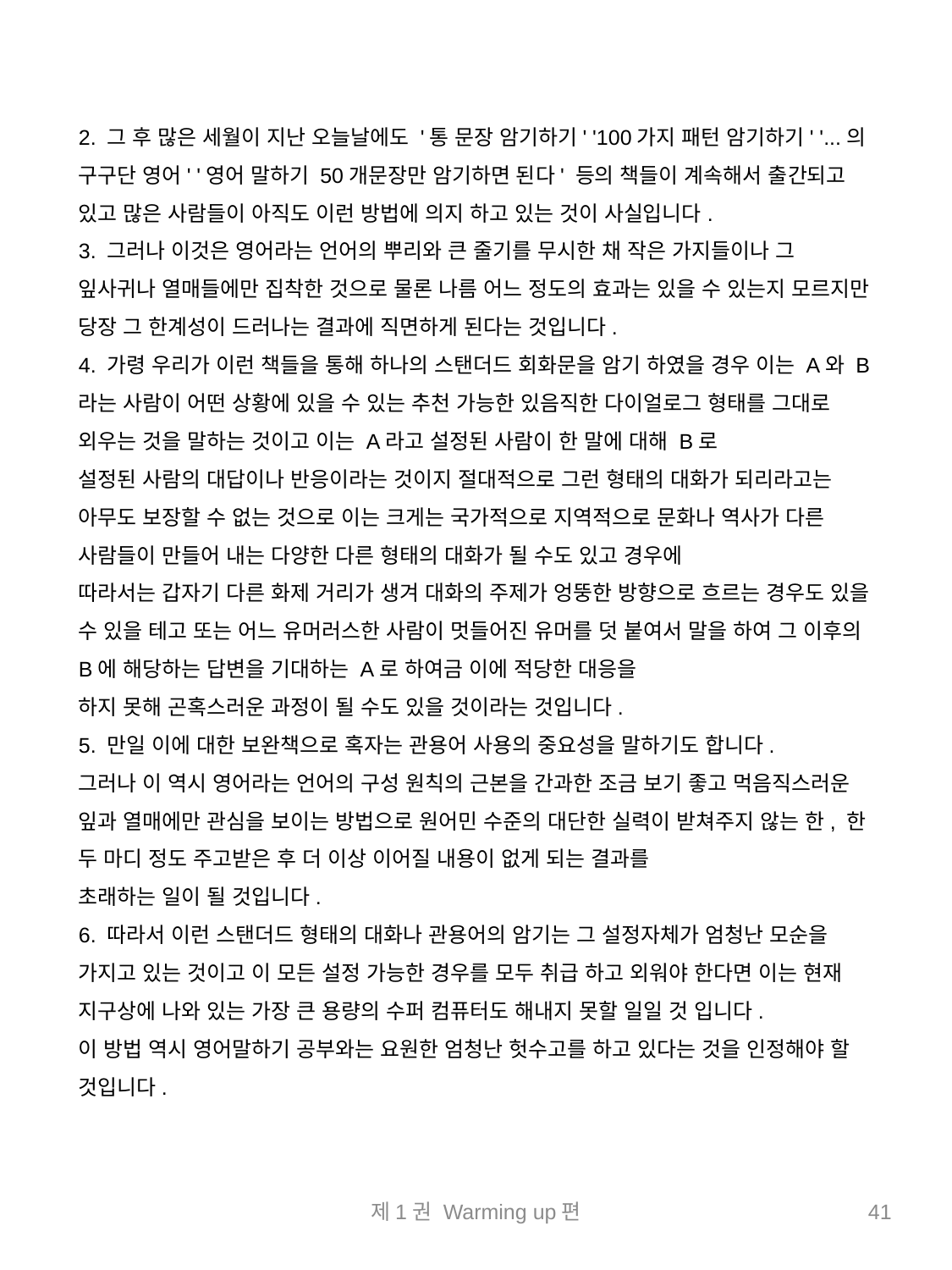

2. 그 후 많은 세월이 지난 오늘날에도 '통 문장 암기하기' '100가지 패턴 암기하기' '...의 구구단 영어' '영어 말하기 50개문장만 암기하면 된다' 등의 책들이 계속해서 출간되고 있고 많은 사람들이 아직도 이런 방법에 의지 하고 있는 것이 사실입니다.
3. 그러나 이것은 영어라는 언어의 뿌리와 큰 줄기를 무시한 채 작은 가지들이나 그 잎사귀나 열매들에만 집착한 것으로 물론 나름 어느 정도의 효과는 있을 수 있는지 모르지만 당장 그 한계성이 드러나는 결과에 직면하게 된다는 것입니다.
4. 가령 우리가 이런 책들을 통해 하나의 스탠더드 회화문을 암기 하였을 경우 이는 A와 B라는 사람이 어떤 상황에 있을 수 있는 추천 가능한 있음직한 다이얼로그 형태를 그대로 외우는 것을 말하는 것이고 이는 A라고 설정된 사람이 한 말에 대해 B로
설정된 사람의 대답이나 반응이라는 것이지 절대적으로 그런 형태의 대화가 되리라고는 아무도 보장할 수 없는 것으로 이는 크게는 국가적으로 지역적으로 문화나 역사가 다른 사람들이 만들어 내는 다양한 다른 형태의 대화가 될 수도 있고 경우에
따라서는 갑자기 다른 화제 거리가 생겨 대화의 주제가 엉뚱한 방향으로 흐르는 경우도 있을 수 있을 테고 또는 어느 유머러스한 사람이 멋들어진 유머를 덧 붙여서 말을 하여 그 이후의 B에 해당하는 답변을 기대하는 A로 하여금 이에 적당한 대응을
하지 못해 곤혹스러운 과정이 될 수도 있을 것이라는 것입니다.
5. 만일 이에 대한 보완책으로 혹자는 관용어 사용의 중요성을 말하기도 합니다.
그러나 이 역시 영어라는 언어의 구성 원칙의 근본을 간과한 조금 보기 좋고 먹음직스러운 잎과 열매에만 관심을 보이는 방법으로 원어민 수준의 대단한 실력이 받쳐주지 않는 한, 한 두 마디 정도 주고받은 후 더 이상 이어질 내용이 없게 되는 결과를
초래하는 일이 될 것입니다.
6. 따라서 이런 스탠더드 형태의 대화나 관용어의 암기는 그 설정자체가 엄청난 모순을 가지고 있는 것이고 이 모든 설정 가능한 경우를 모두 취급 하고 외워야 한다면 이는 현재 지구상에 나와 있는 가장 큰 용량의 수퍼 컴퓨터도 해내지 못할 일일 것 입니다.
이 방법 역시 영어말하기 공부와는 요원한 엄청난 헛수고를 하고 있다는 것을 인정해야 할 것입니다.
제1권 Warming up편
41